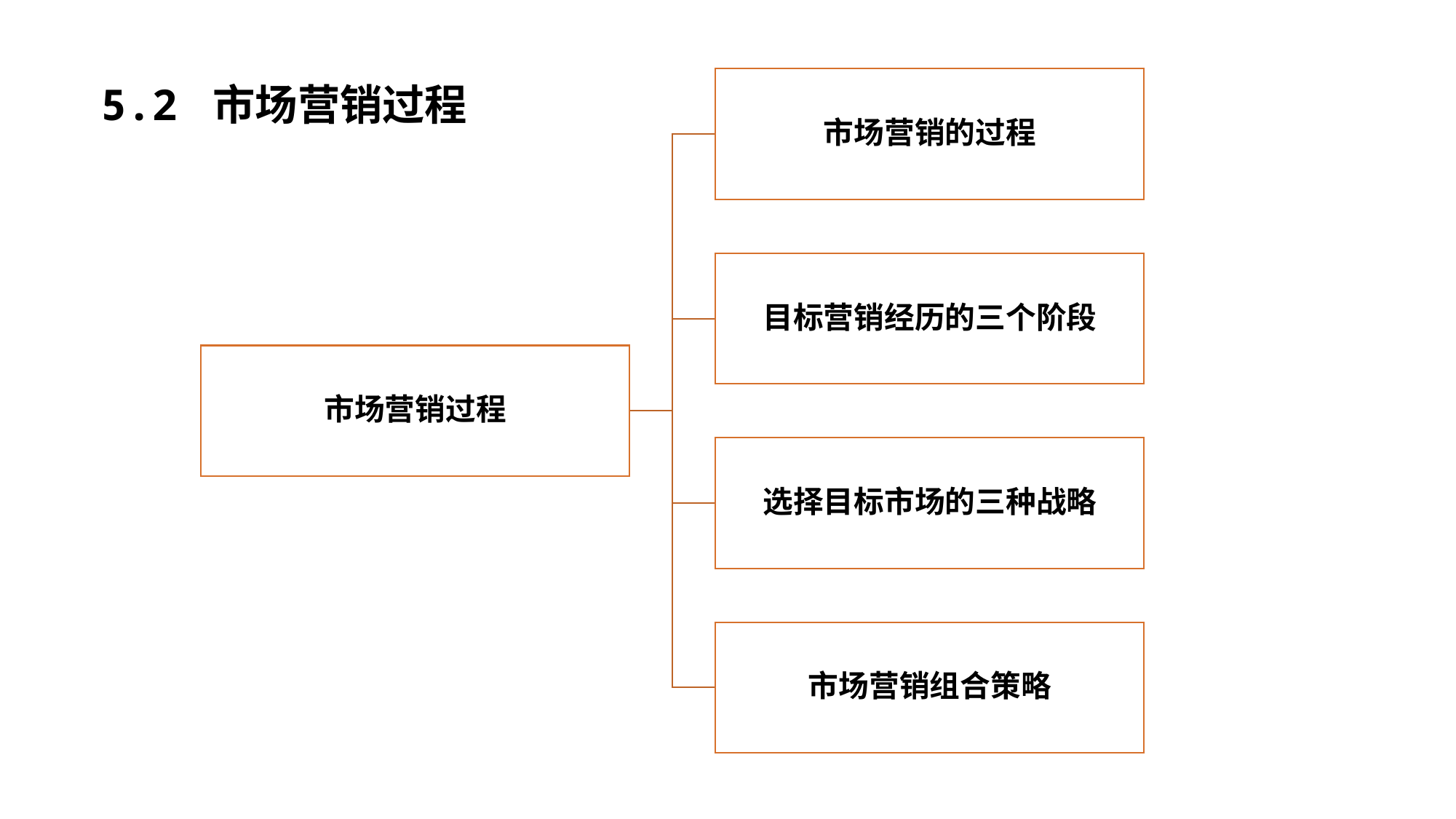

市场营销过程
市场营销的过程
目标营销经历的三个阶段
选择目标市场的三种战略
市场营销组合策略
5.2 市场营销过程